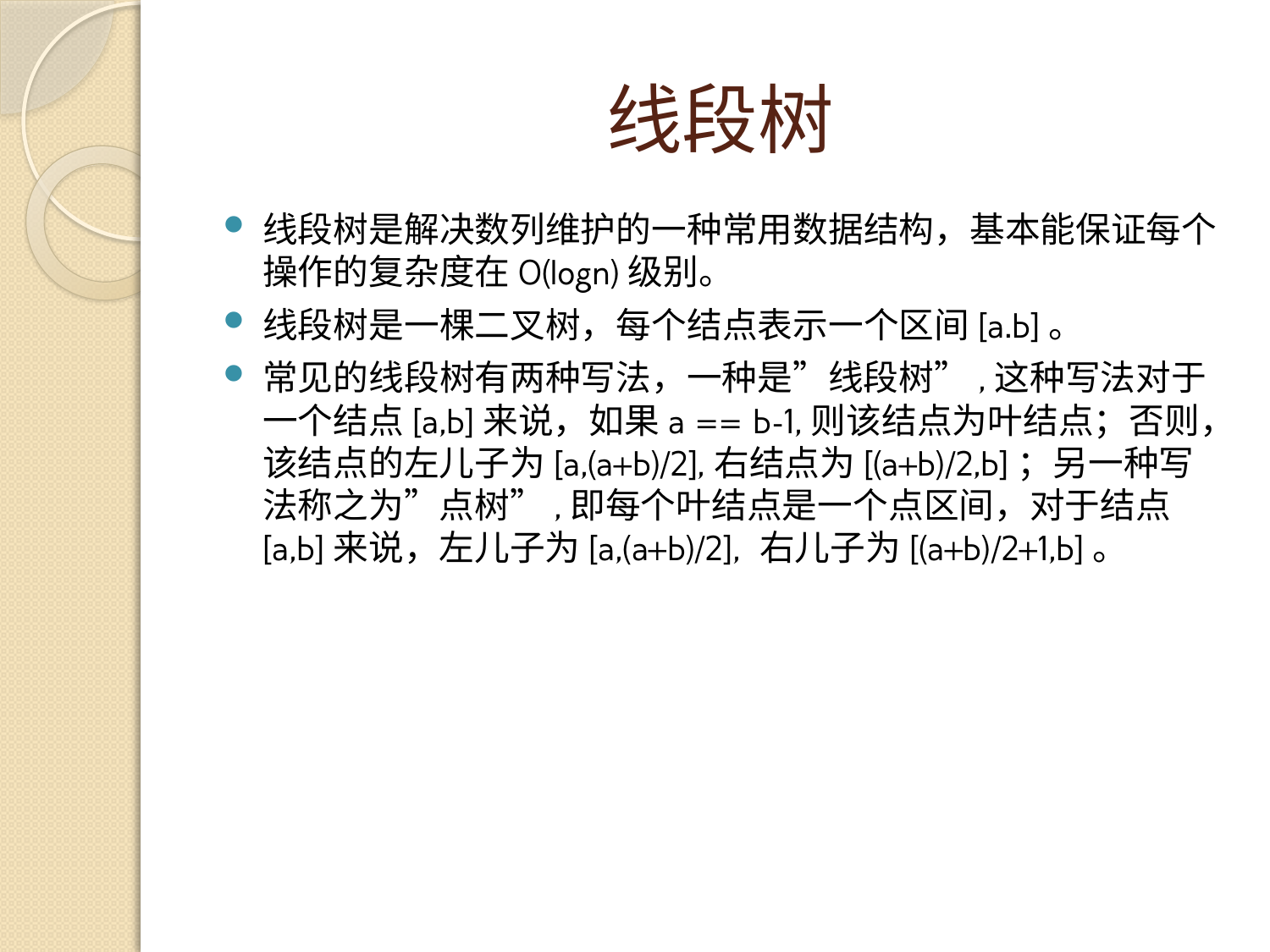

# 线段树
线段树是解决数列维护的一种常用数据结构，基本能保证每个操作的复杂度在O(logn)级别。
线段树是一棵二叉树，每个结点表示一个区间[a.b]。
常见的线段树有两种写法，一种是”线段树”,这种写法对于一个结点[a,b]来说，如果a == b-1,则该结点为叶结点；否则，该结点的左儿子为[a,(a+b)/2],右结点为[(a+b)/2,b]；另一种写法称之为”点树”,即每个叶结点是一个点区间，对于结点[a,b]来说，左儿子为[a,(a+b)/2], 右儿子为[(a+b)/2+1,b]。